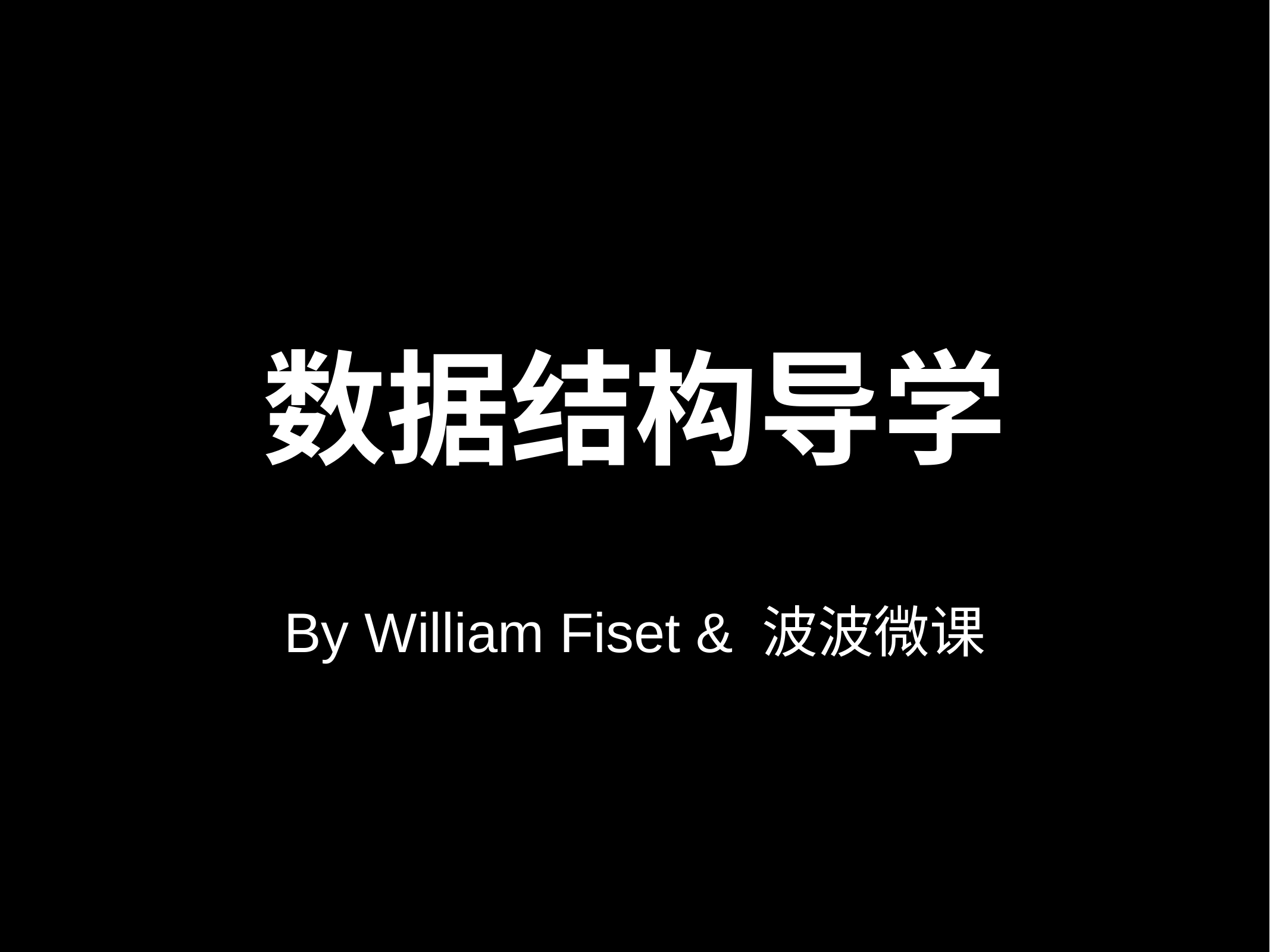

# 数据结构导学
By William Fiset & 波波微课